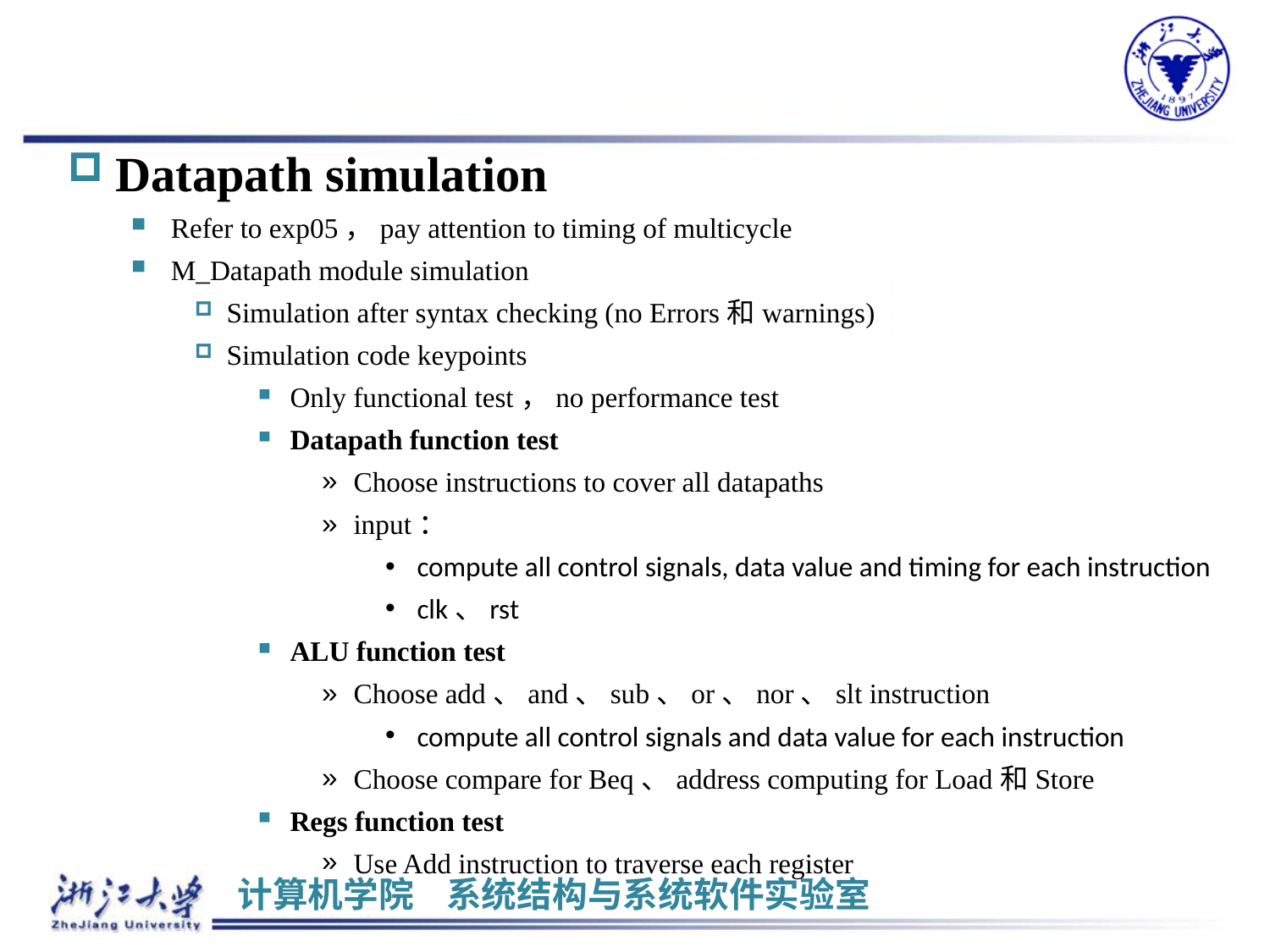

Datapath simulation
Refer to exp05，pay attention to timing of multicycle
M_Datapath module simulation
Simulation after syntax checking (no Errors和warnings)
Simulation code keypoints
Only functional test，no performance test
Datapath function test
Choose instructions to cover all datapaths
input：
compute all control signals, data value and timing for each instruction
clk、rst
ALU function test
Choose add、and、sub、or、nor、slt instruction
compute all control signals and data value for each instruction
Choose compare for Beq、address computing for Load和Store
Regs function test
Use Add instruction to traverse each register